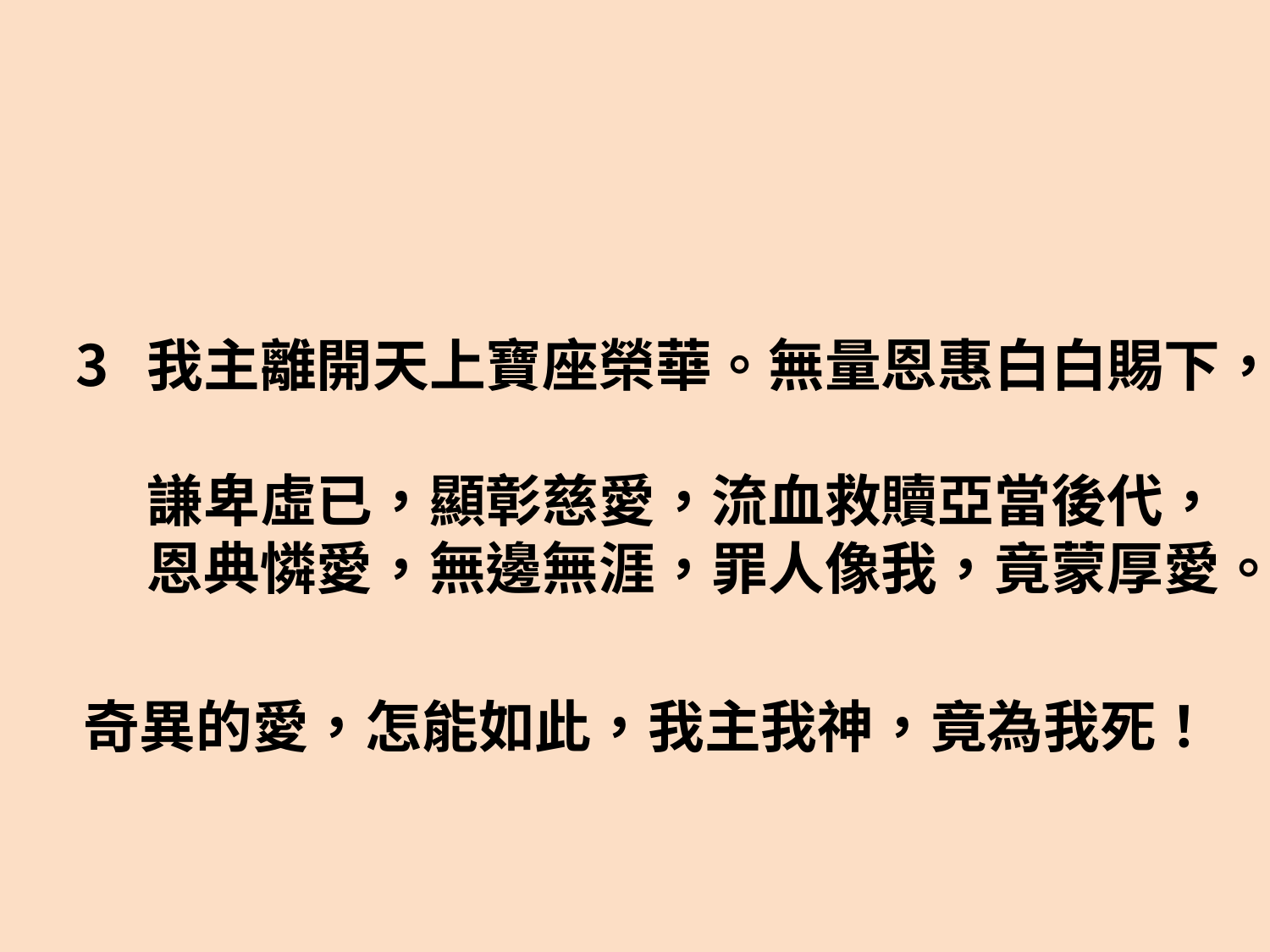

#
我主離開天上寶座榮華。無量恩惠白白賜下，
謙卑虛已，顯彰慈愛，流血救贖亞當後代，
恩典憐愛，無邊無涯，罪人像我，竟蒙厚愛。

奇異的愛，怎能如此，我主我神，竟為我死！